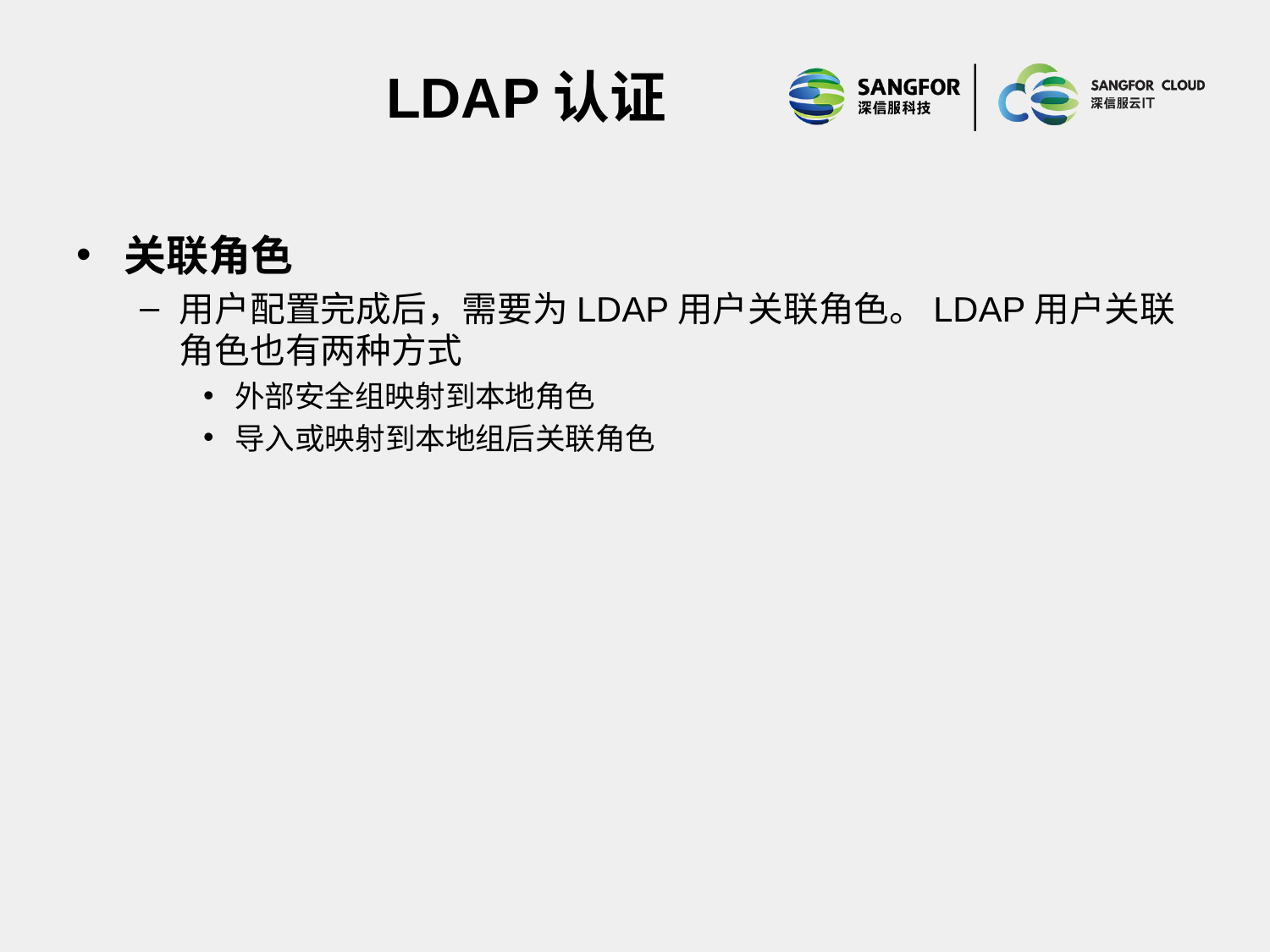

# LDAP认证
关联角色
用户配置完成后，需要为LDAP用户关联角色。LDAP用户关联角色也有两种方式
外部安全组映射到本地角色
导入或映射到本地组后关联角色